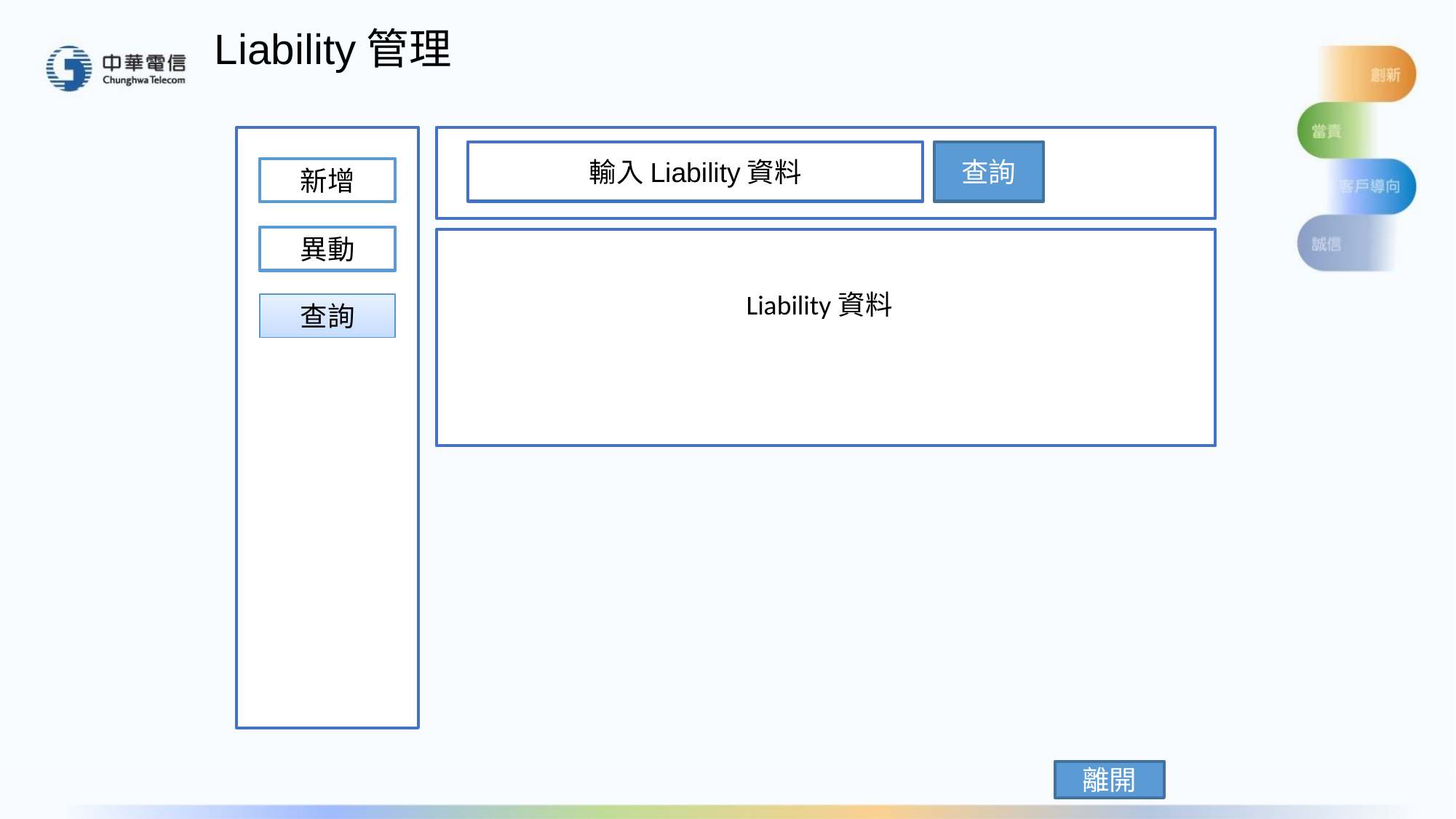

# Liability管理

輸入Liability資料
查詢
新增
異動

Liability資料
查詢
離開